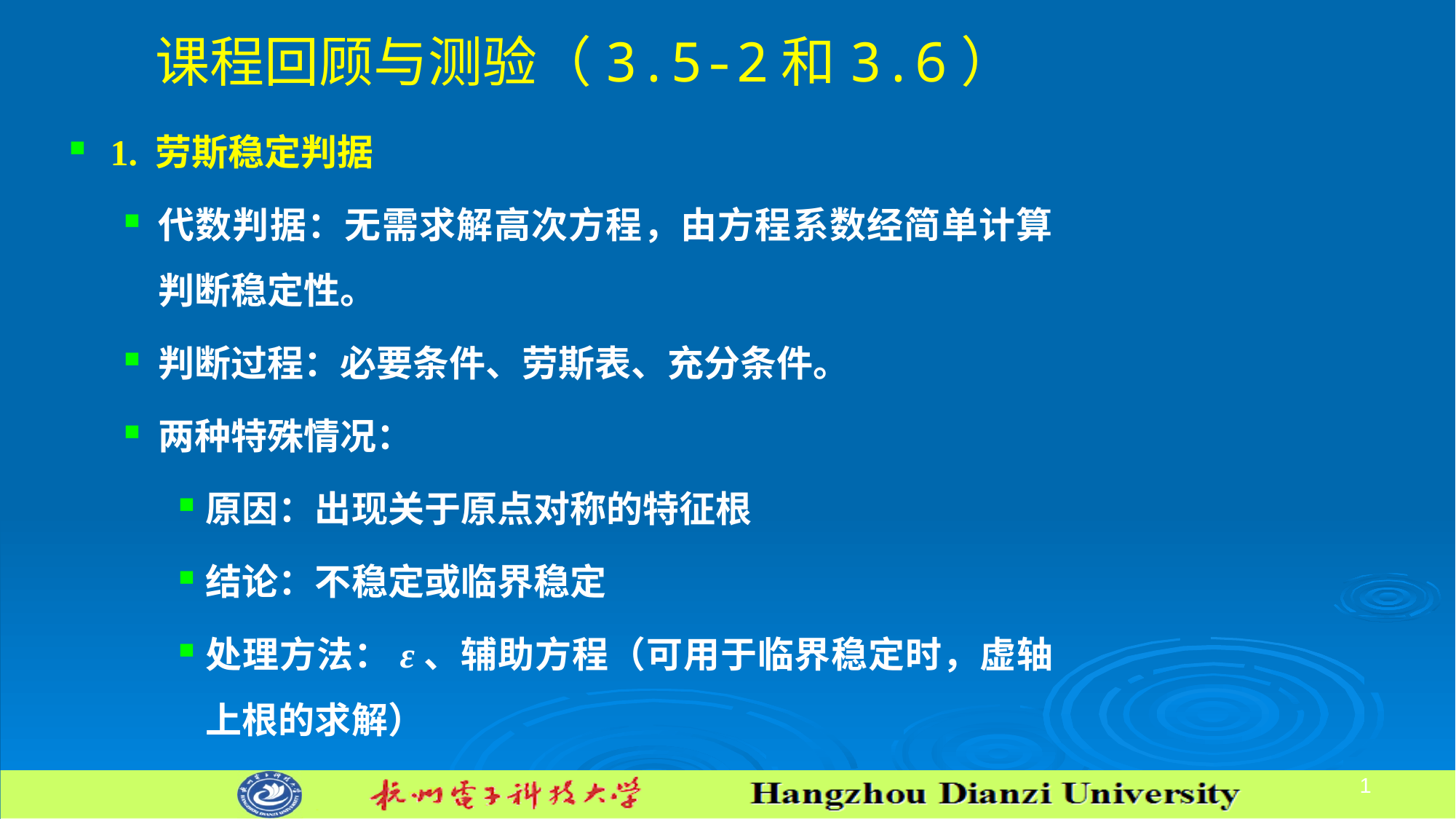

# 课程回顾与测验（3.5-2和3.6）
1. 劳斯稳定判据
代数判据：无需求解高次方程，由方程系数经简单计算判断稳定性。
判断过程：必要条件、劳斯表、充分条件。
两种特殊情况：
原因：出现关于原点对称的特征根
结论：不稳定或临界稳定
处理方法：ε、辅助方程（可用于临界稳定时，虚轴上根的求解）
1